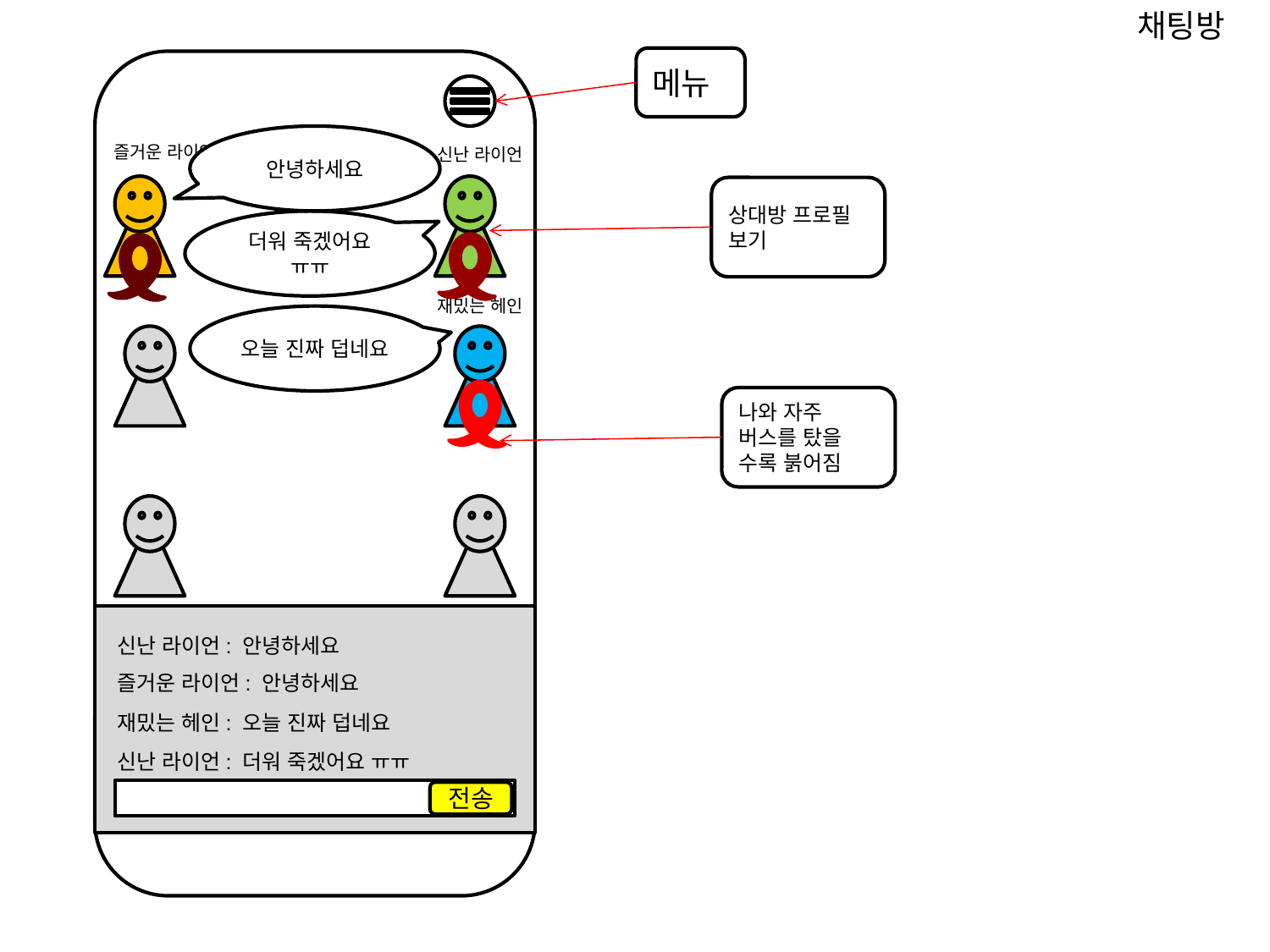

채팅방
메뉴

안녕하세요
즐거운 라이언
신난 라이언

상대방 프로필 보기
더워 죽겠어요 ㅠㅠ

재밌는 헤인
오늘 진짜 덥네요

나와 자주 버스를 탔을 수록 붉어짐

신난 라이언: 안녕하세요
즐거운 라이언: 안녕하세요
재밌는 헤인: 오늘 진짜 덥네요
신난 라이언: 더워 죽겠어요 ㅠㅠ

전송